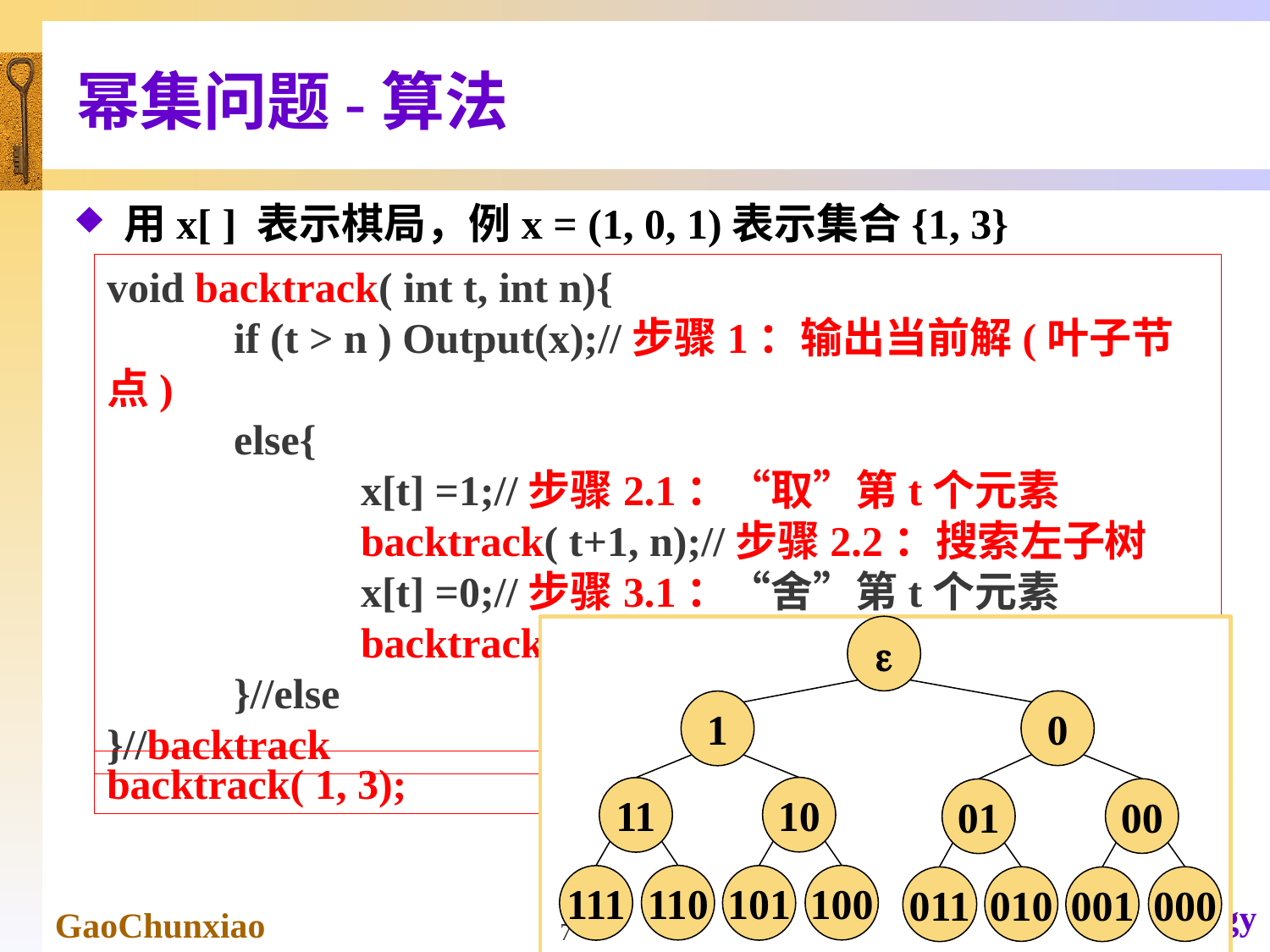

# 幂集问题-算法
用x[ ] 表示棋局，例x = (1, 0, 1)表示集合{1, 3}
void backtrack( int t, int n){
	if (t > n ) Output(x);//步骤1：输出当前解(叶子节点)
	else{
		x[t] =1;//步骤2.1：“取”第t个元素
		backtrack( t+1, n);//步骤2.2：搜索左子树
		x[t] =0;//步骤3.1：“舍”第t个元素
		backtrack( t+1, n);//步骤3.2：搜索右子树
	}//else
}//backtrack

ε
0
1
10
11
00
01
 110
100
 111
101
 010
000
 011
001
backtrack( 1, 3);
7